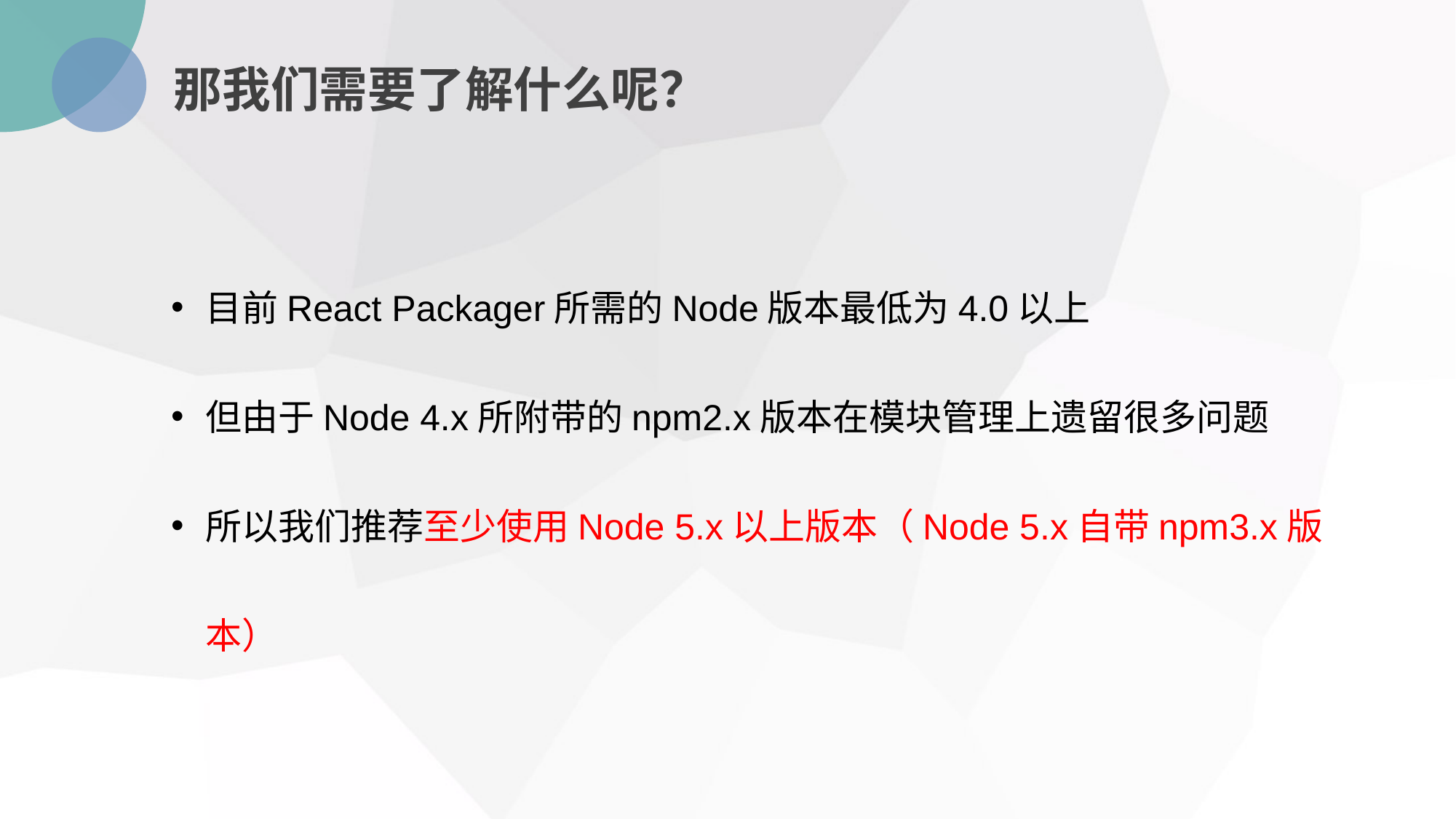

那我们需要了解什么呢？
目前React Packager所需的Node版本最低为4.0以上
但由于Node 4.x所附带的npm2.x版本在模块管理上遗留很多问题
所以我们推荐至少使用Node 5.x以上版本（Node 5.x自带npm3.x版本）